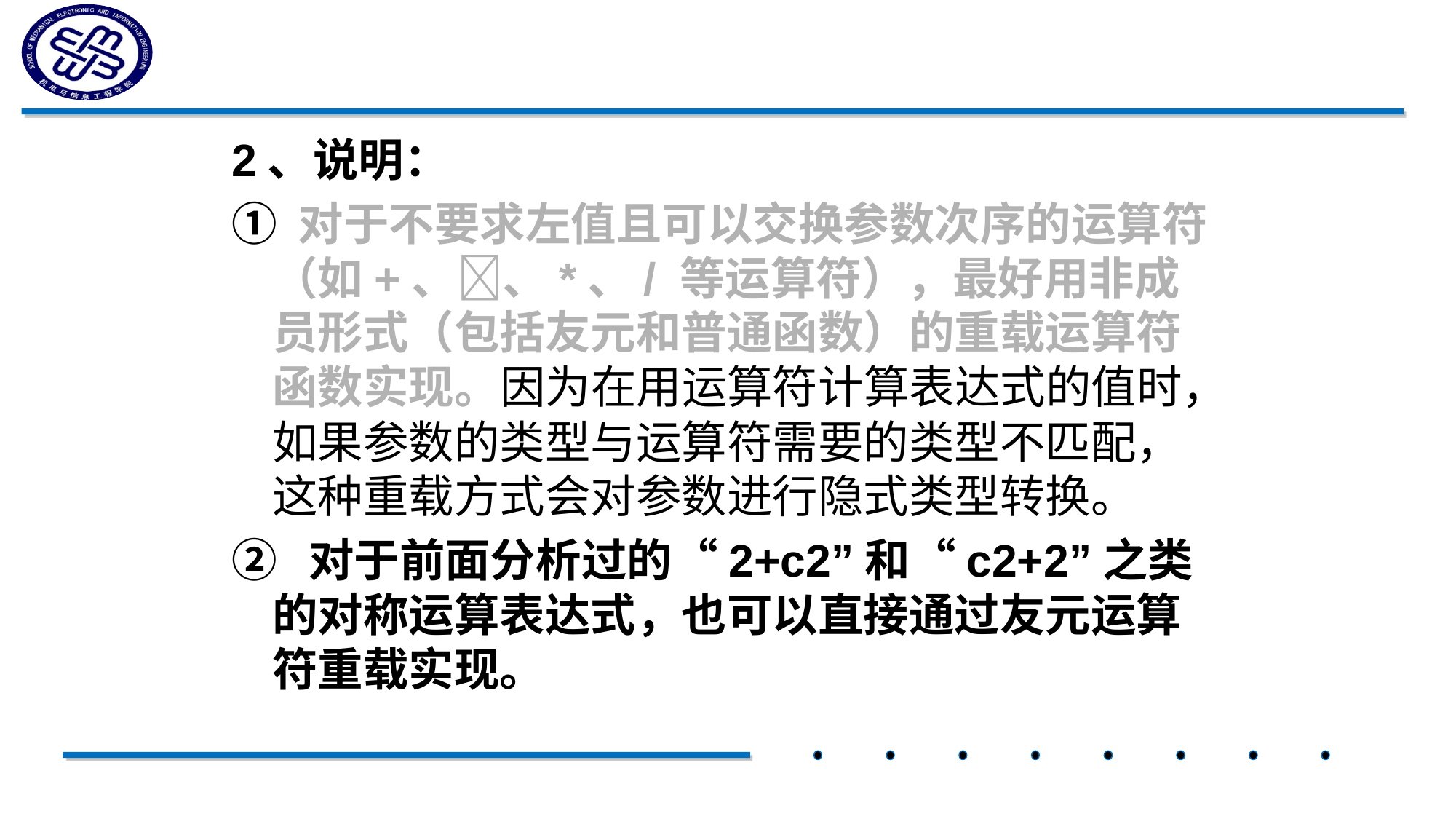

2、说明：
① 对于不要求左值且可以交换参数次序的运算符（如+、−、*、/ 等运算符），最好用非成员形式（包括友元和普通函数）的重载运算符函数实现。因为在用运算符计算表达式的值时，如果参数的类型与运算符需要的类型不匹配，这种重载方式会对参数进行隐式类型转换。
②  对于前面分析过的“2+c2”和“c2+2”之类的对称运算表达式，也可以直接通过友元运算符重载实现。